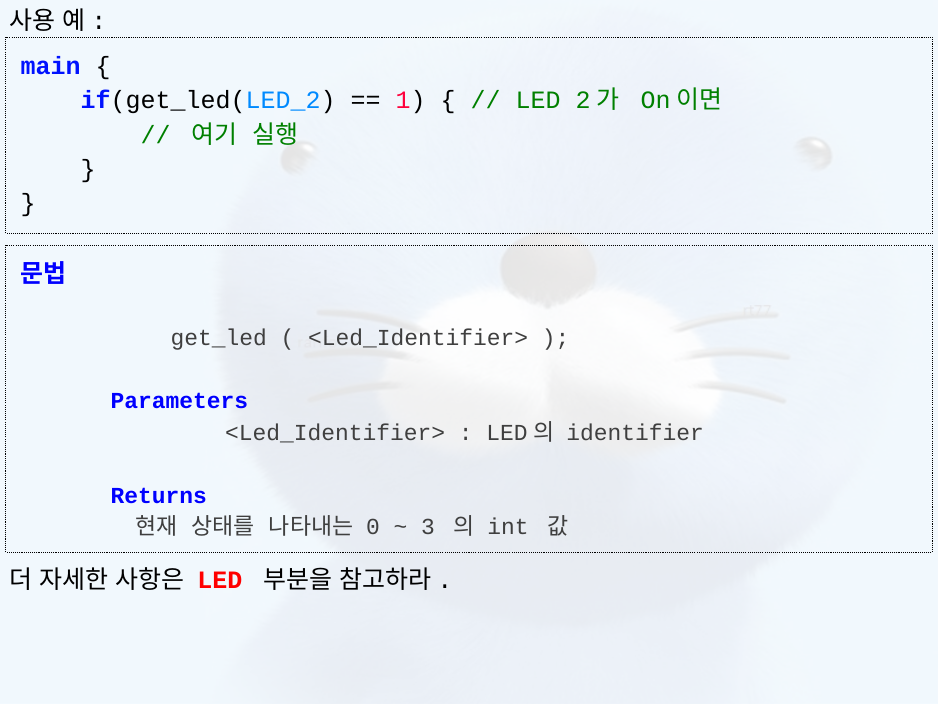

사용 예:

더 자세한 사항은 LED 부분을 참고하라.

main {
    if(get_led(LED_2) == 1) { // LED 2가 On이면
        // 여기 실행
    }
}

문법

	get_led ( <Led_Identifier> );

Parameters
<Led_Identifier> : LED의 identifier

Returns
현재 상태를 나타내는 0 ~ 3 의 int 값